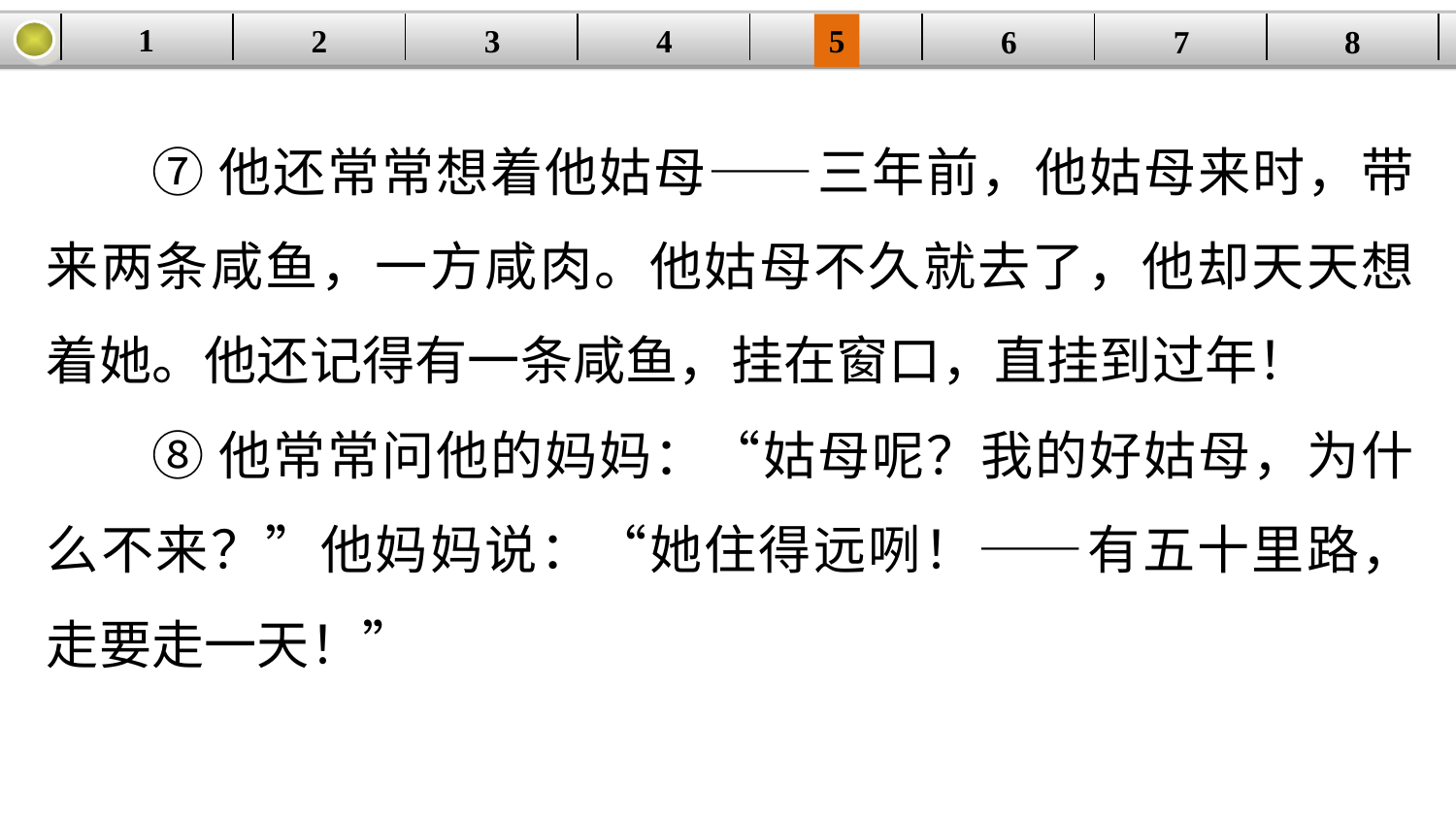

1
2
3
4
|  |  |  |  |  |  |  |  |
| --- | --- | --- | --- | --- | --- | --- | --- |
5
6
7
8

⑦他还常常想着他姑母——三年前，他姑母来时，带来两条咸鱼，一方咸肉。他姑母不久就去了，他却天天想着她。他还记得有一条咸鱼，挂在窗口，直挂到过年！
⑧他常常问他的妈妈：“姑母呢？我的好姑母，为什么不来？”他妈妈说：“她住得远咧！——有五十里路，走要走一天！”